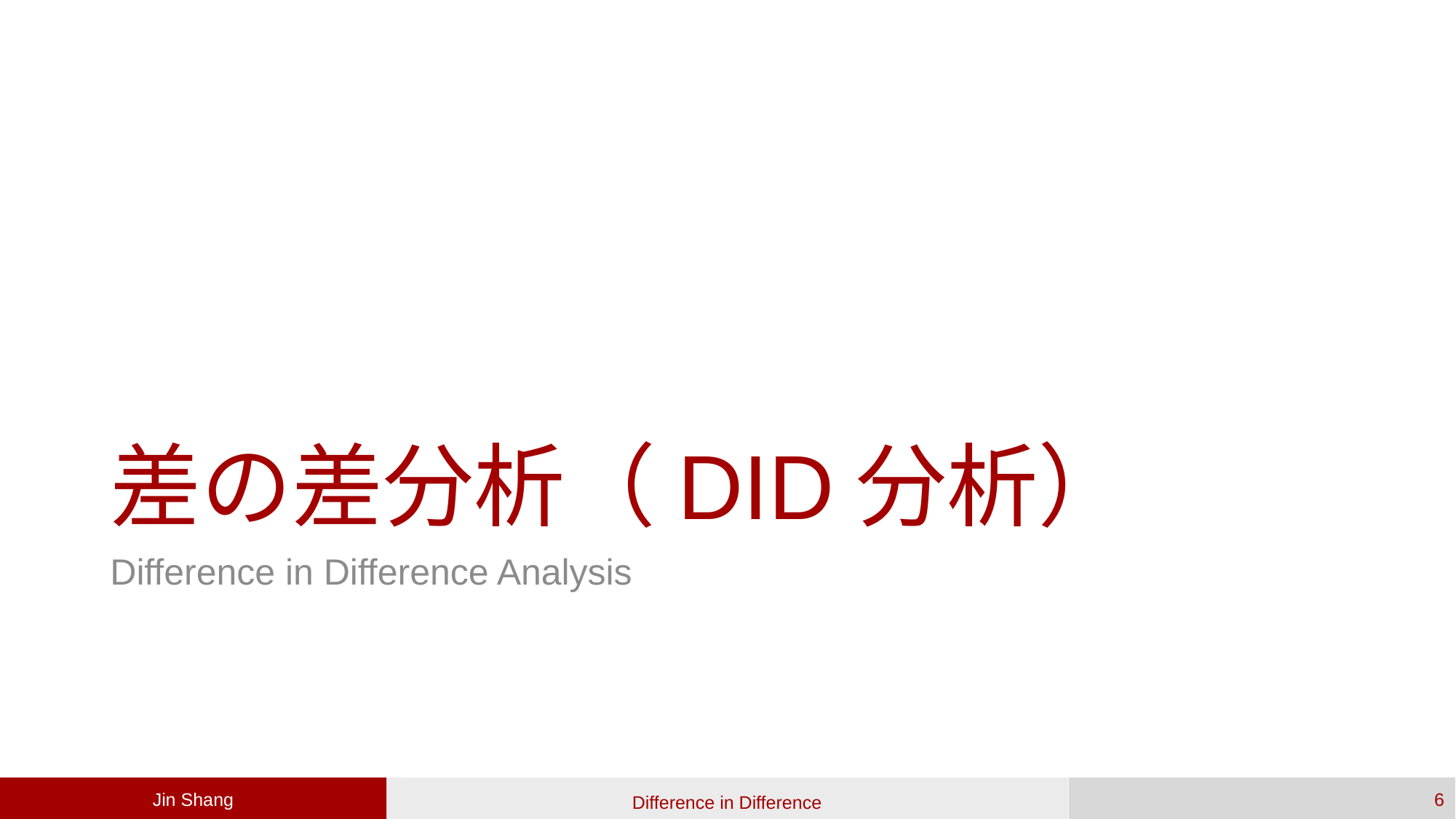

# 差の差分析（DID分析）
Difference in Difference Analysis

Jin Shang
6
Difference in Difference